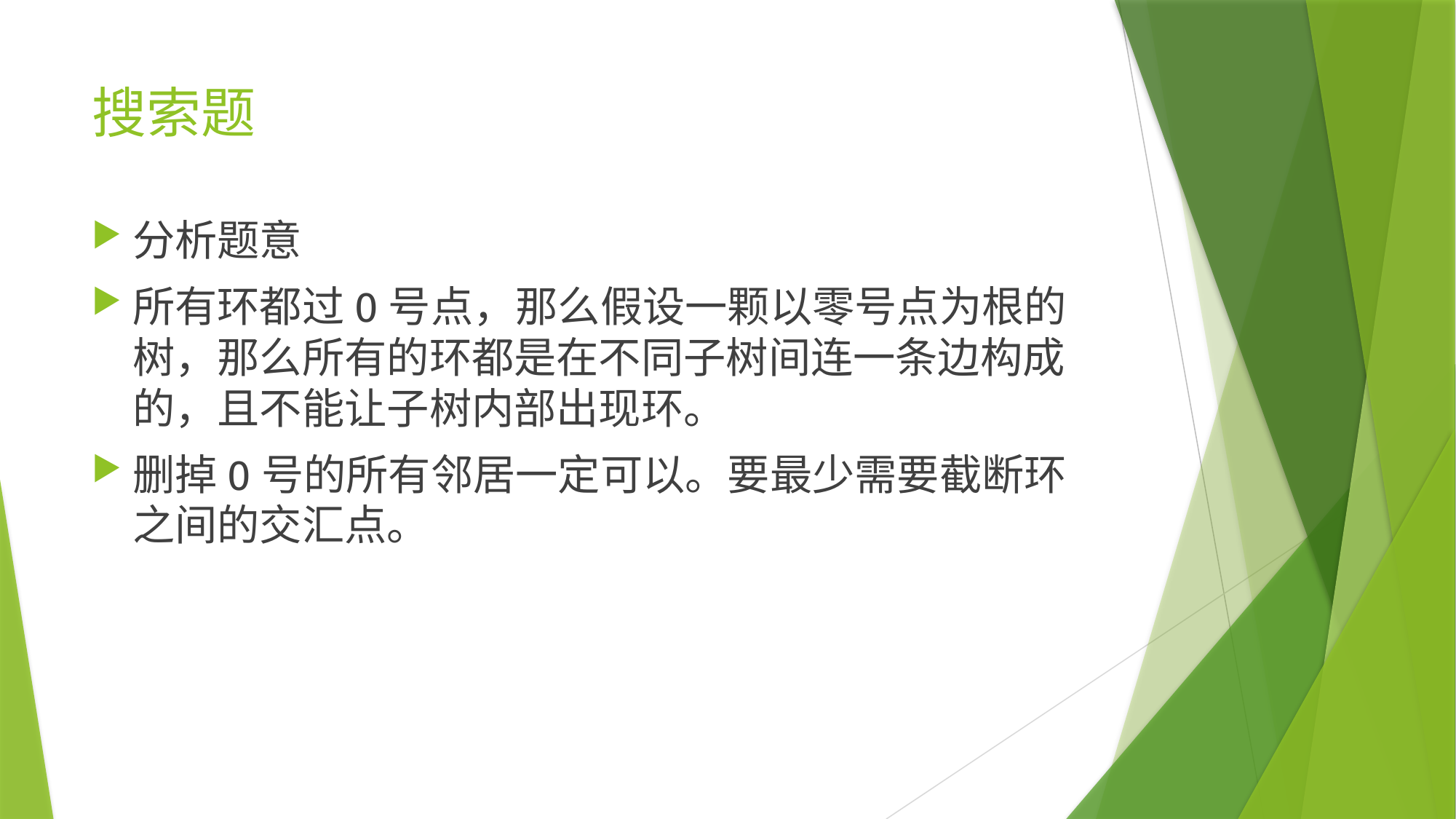

# 搜索题
分析题意
所有环都过0号点，那么假设一颗以零号点为根的树，那么所有的环都是在不同子树间连一条边构成的，且不能让子树内部出现环。
删掉0号的所有邻居一定可以。要最少需要截断环之间的交汇点。